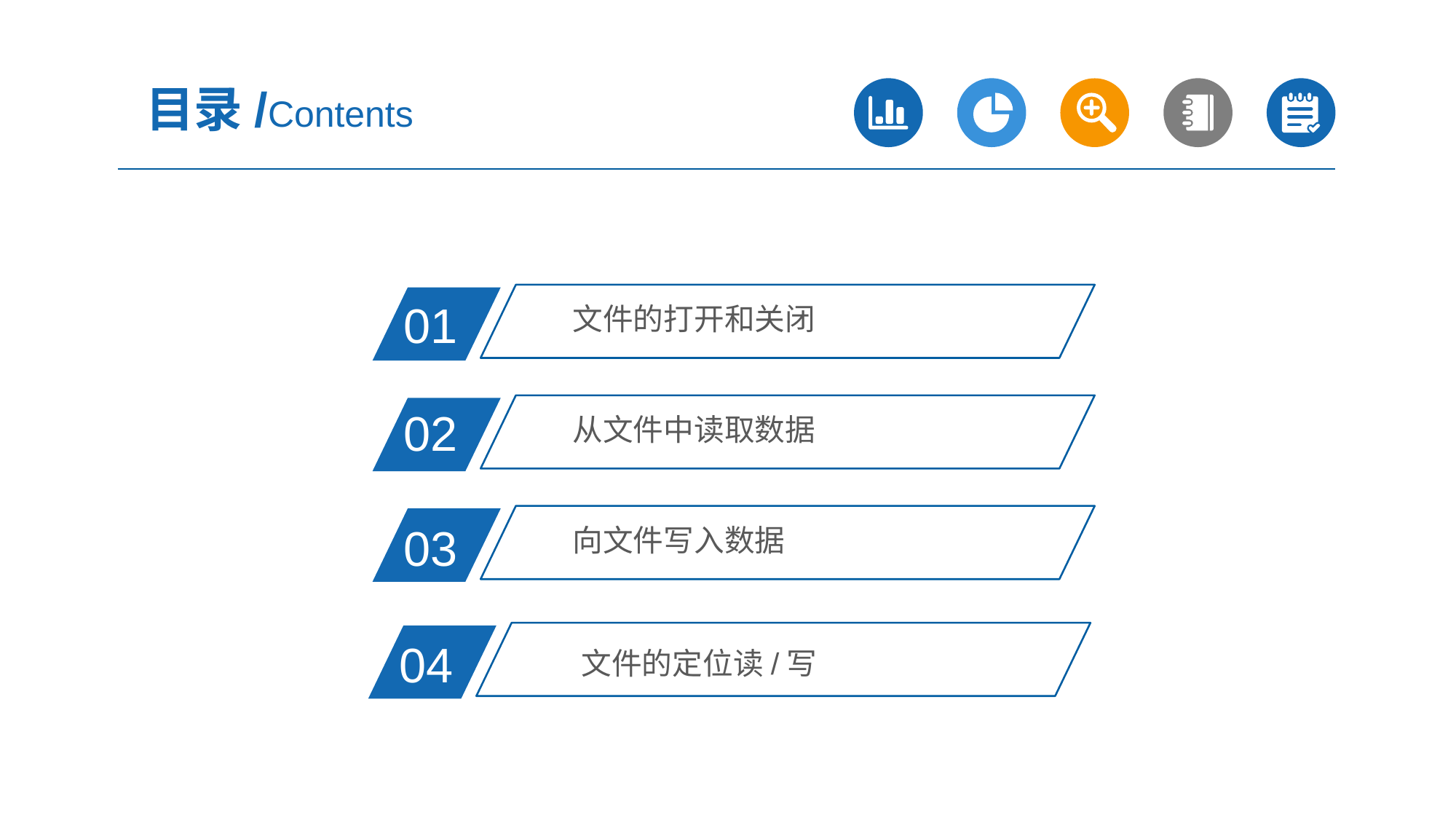

目录/Contents

文件的打开和关闭

01

从文件中读取数据
02

向文件写入数据

03

文件的定位读/写

04